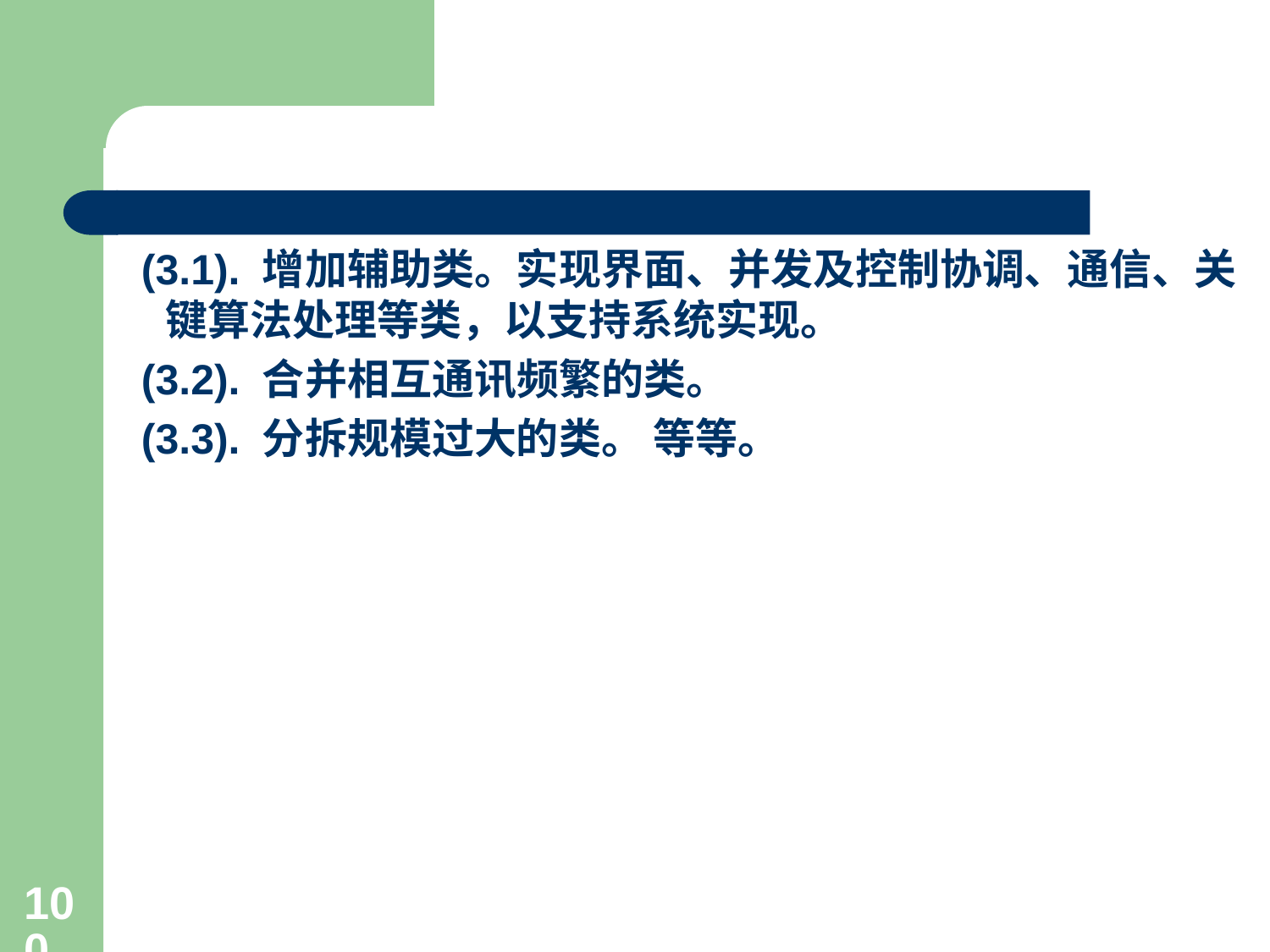

#
  (3.1). 增加辅助类。实现界面、并发及控制协调、通信、关键算法处理等类，以支持系统实现。
  (3.2). 合并相互通讯频繁的类。
  (3.3). 分拆规模过大的类。 等等。
100